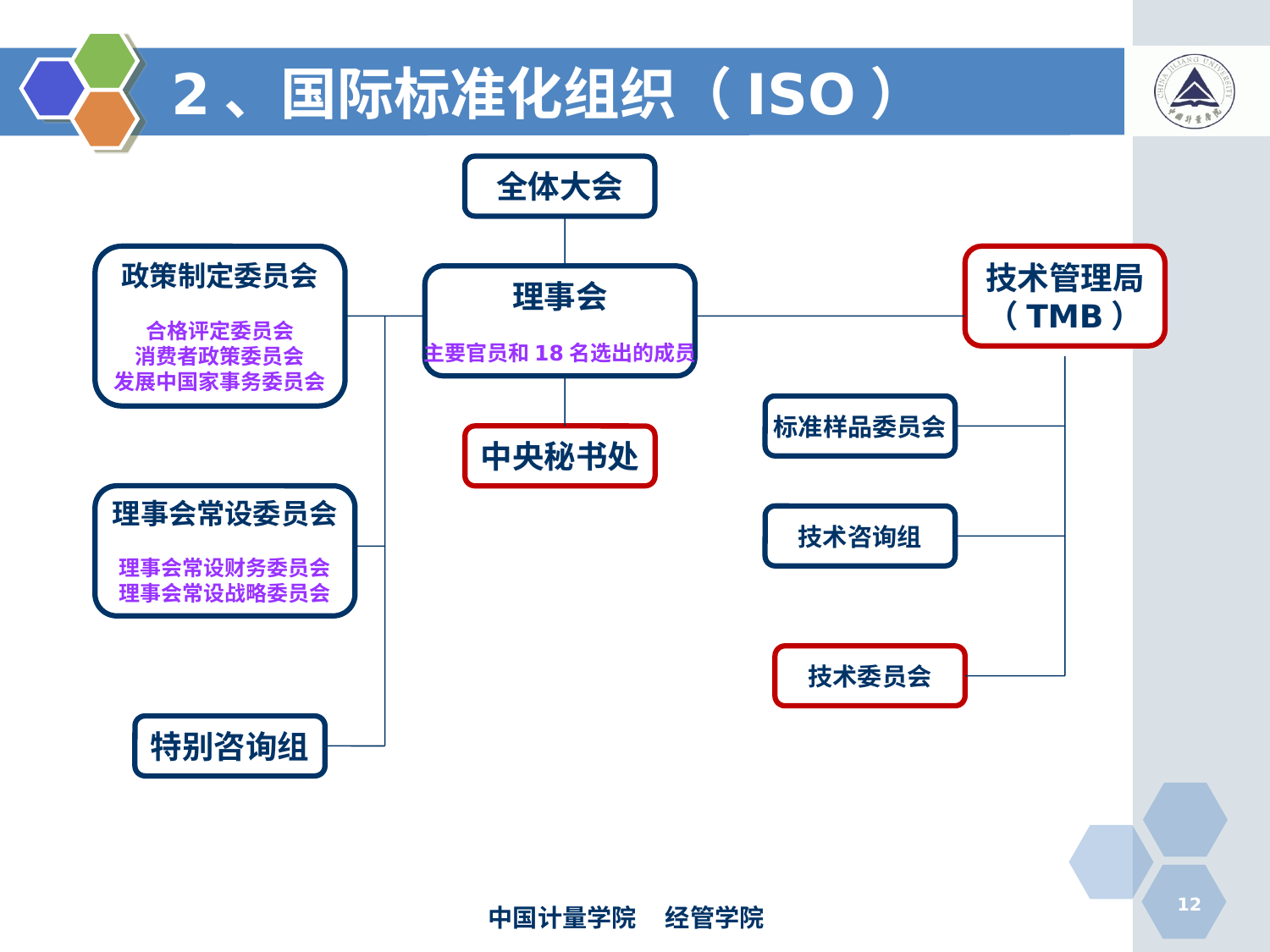

# 2、国际标准化组织（ISO）
全体大会

政策制定委员会

合格评定委员会
消费者政策委员会
发展中国家事务委员会
技术管理局
（TMB）
理事会

主要官员和18名选出的成员

标准样品委员会
中央秘书处

理事会常设委员会

理事会常设财务委员会
理事会常设战略委员会
技术咨询组

技术委员会

特别咨询组

12
中国计量学院     经管学院